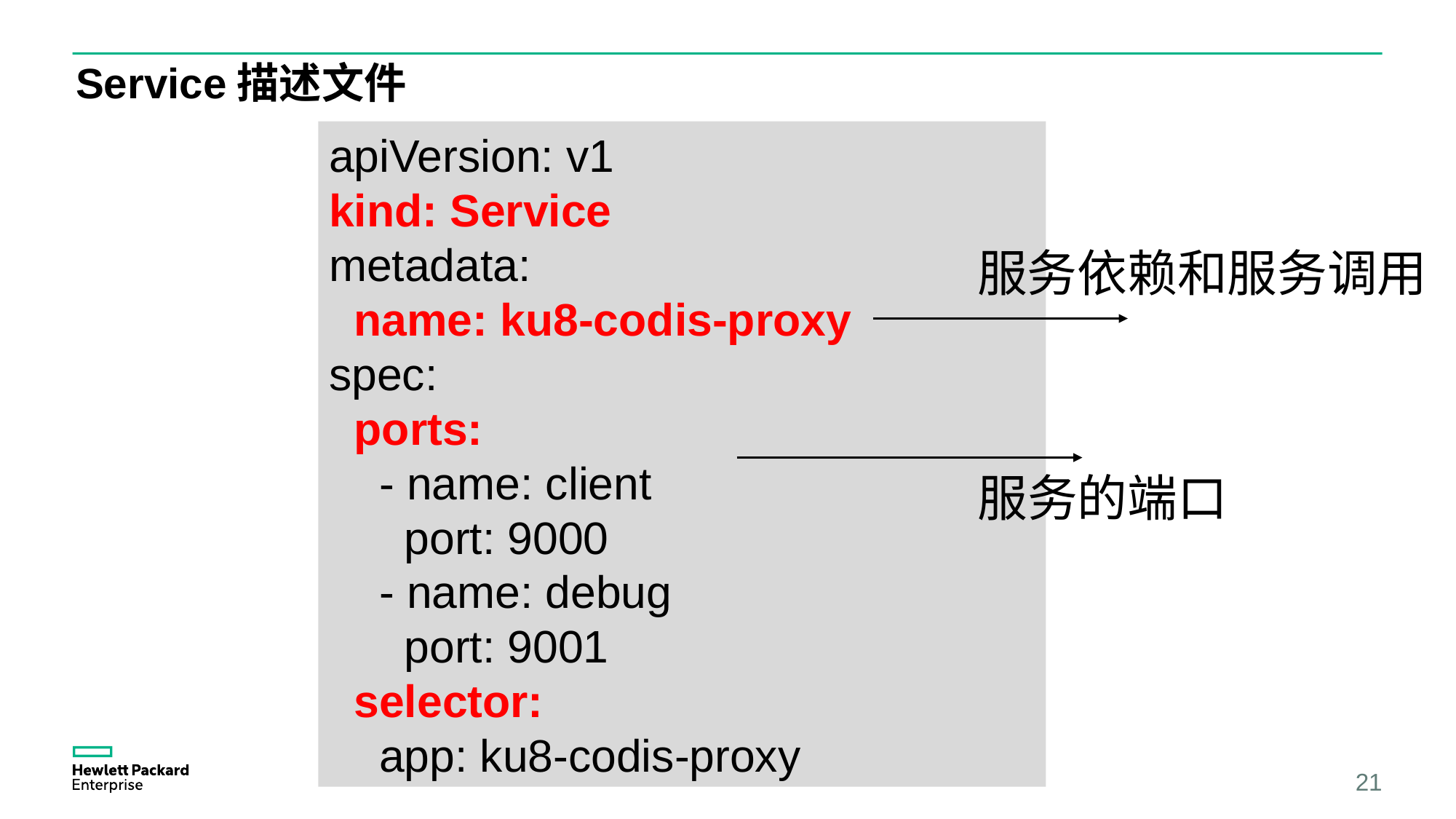

# Service描述文件
apiVersion: v1
kind: Service
metadata:
  name: ku8-codis-proxy
spec:
  ports:
    - name: client
      port: 9000
    - name: debug
      port: 9001
  selector:
    app: ku8-codis-proxy
服务依赖和服务调用
服务的端口
21